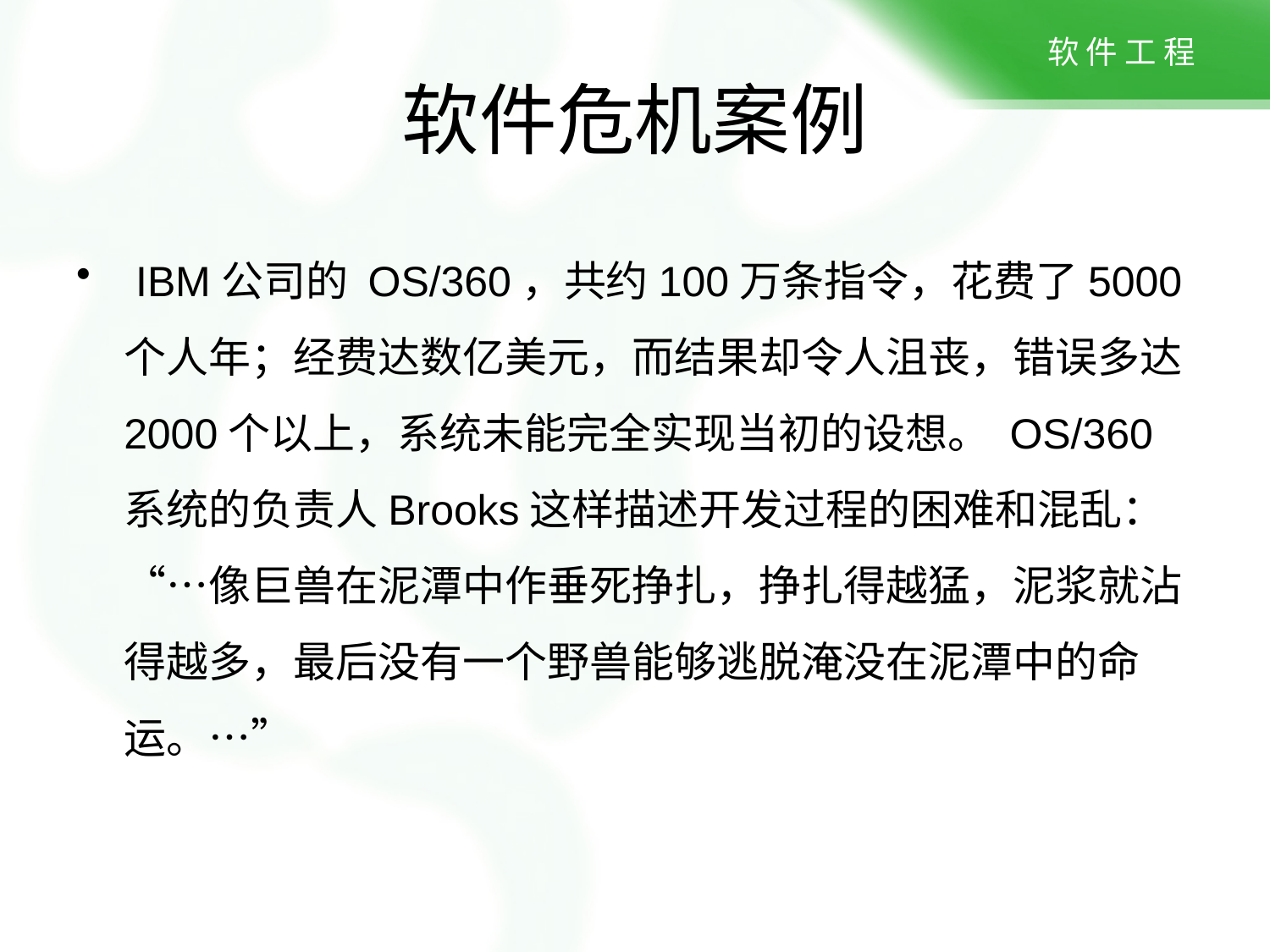

# 软件危机案例
 IBM公司的 OS/360，共约100万条指令，花费了5000个人年；经费达数亿美元，而结果却令人沮丧，错误多达2000个以上，系统未能完全实现当初的设想。 OS/360系统的负责人Brooks这样描述开发过程的困难和混乱：“…像巨兽在泥潭中作垂死挣扎，挣扎得越猛，泥浆就沾得越多，最后没有一个野兽能够逃脱淹没在泥潭中的命运。…”